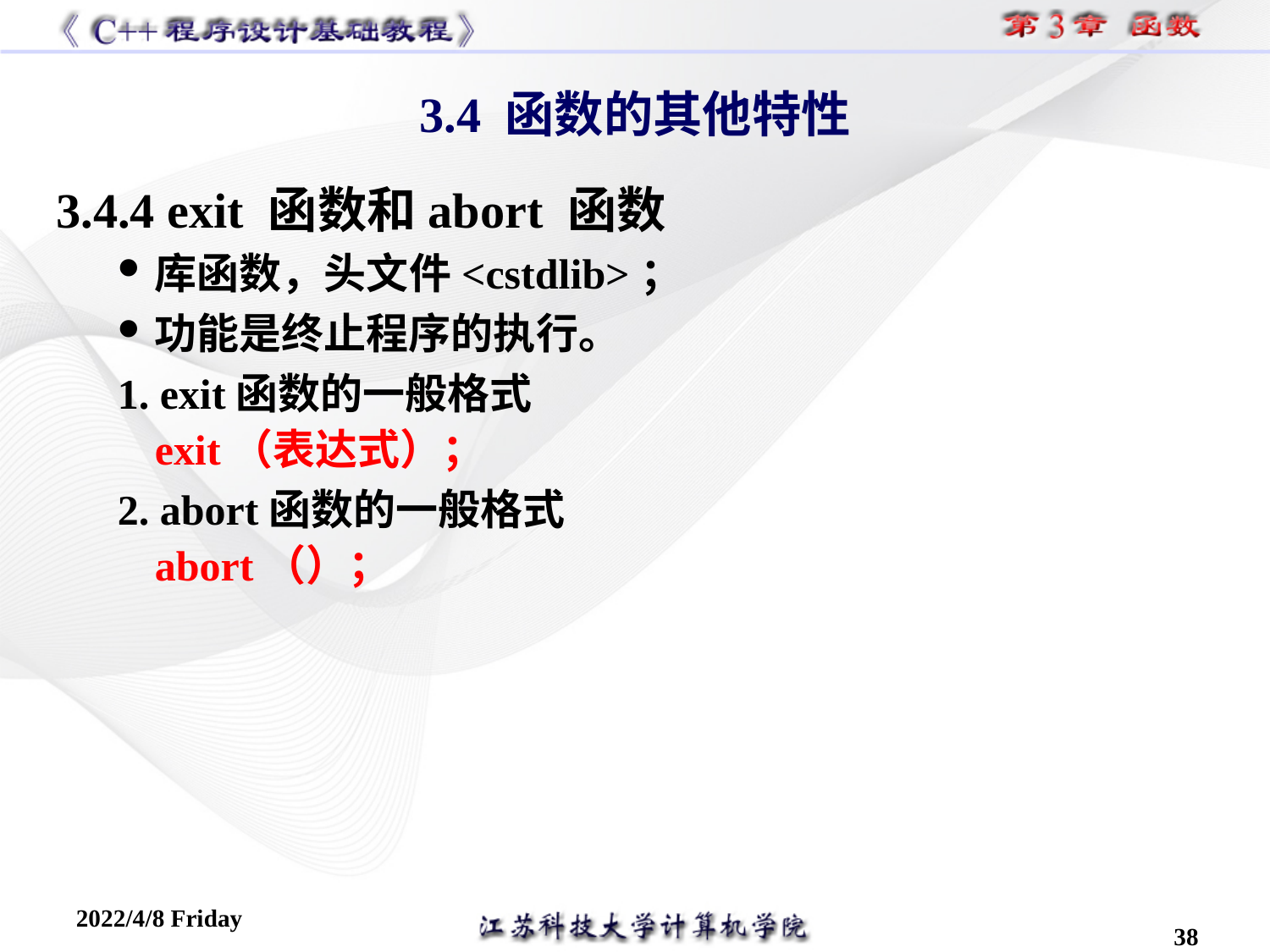

3.4 函数的其他特性
3.4.4 exit 函数和abort 函数
库函数，头文件<cstdlib>；
功能是终止程序的执行。
1. exit函数的一般格式
exit（表达式）；
2. abort函数的一般格式
abort（）；